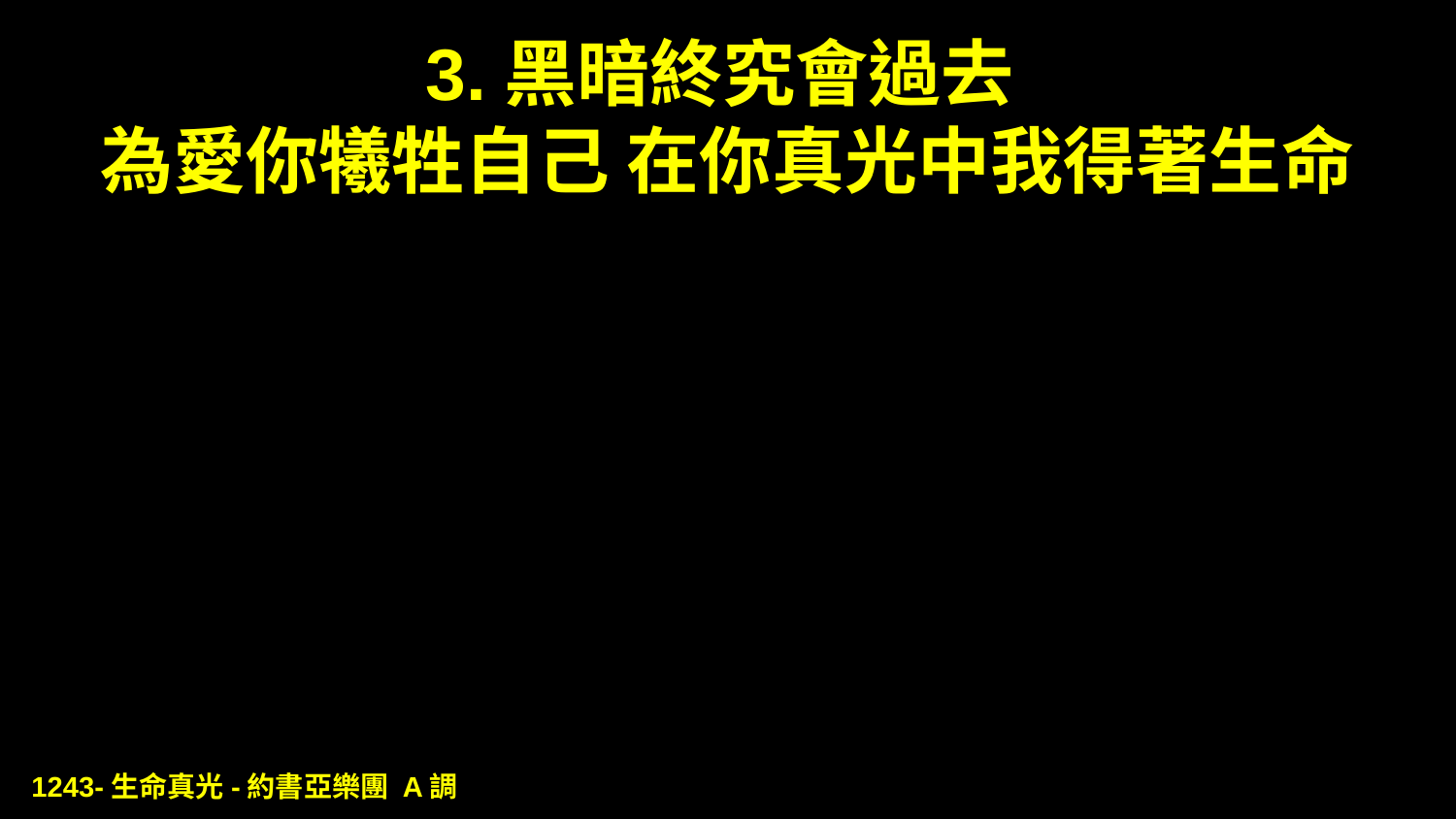

# 3.黑暗終究會過去 為愛你犧牲自己 在你真光中我得著生命
1243-生命真光-約書亞樂團 A調